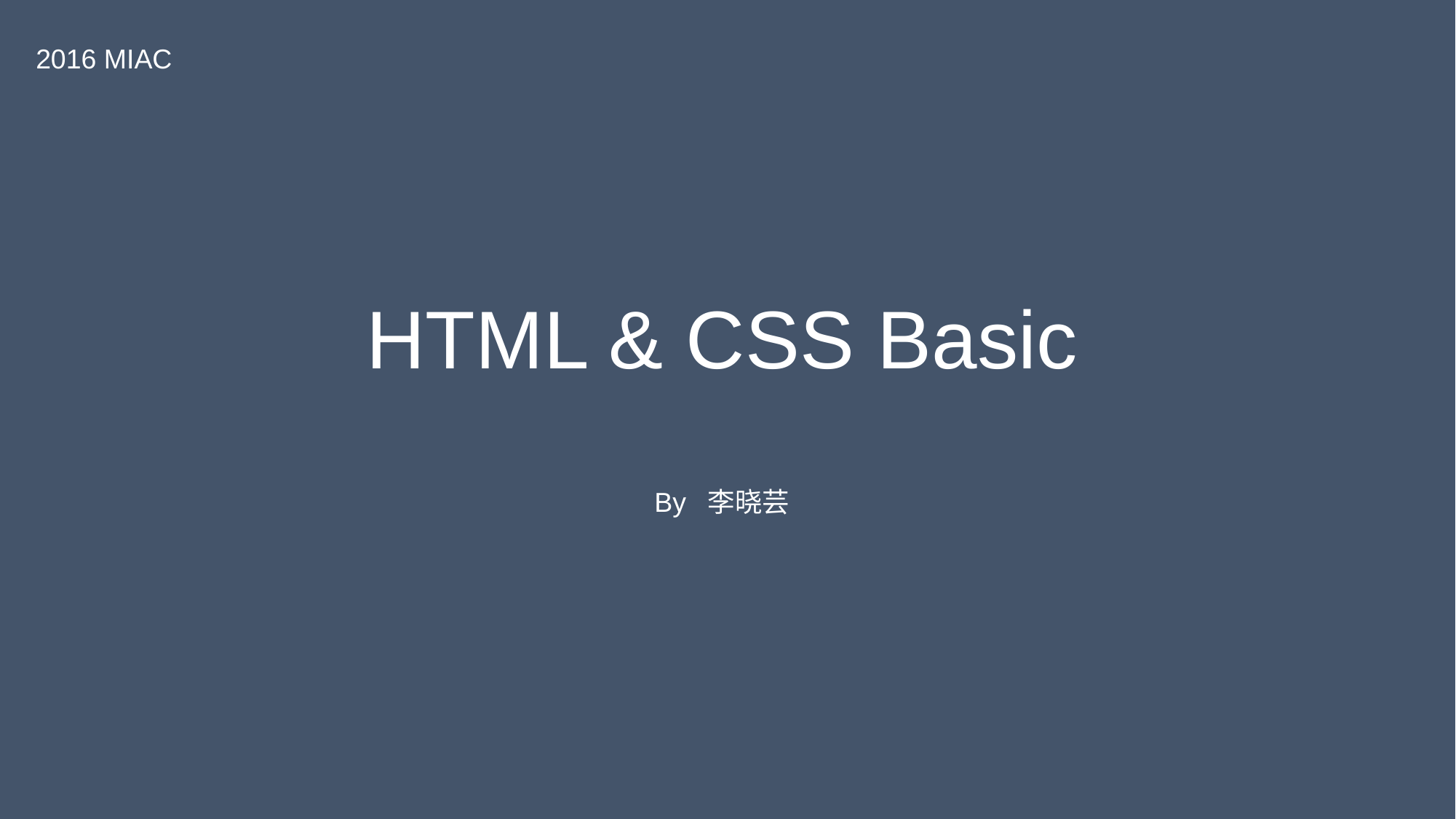

2016 MIAC
HTML & CSS Basic
By  李晓芸